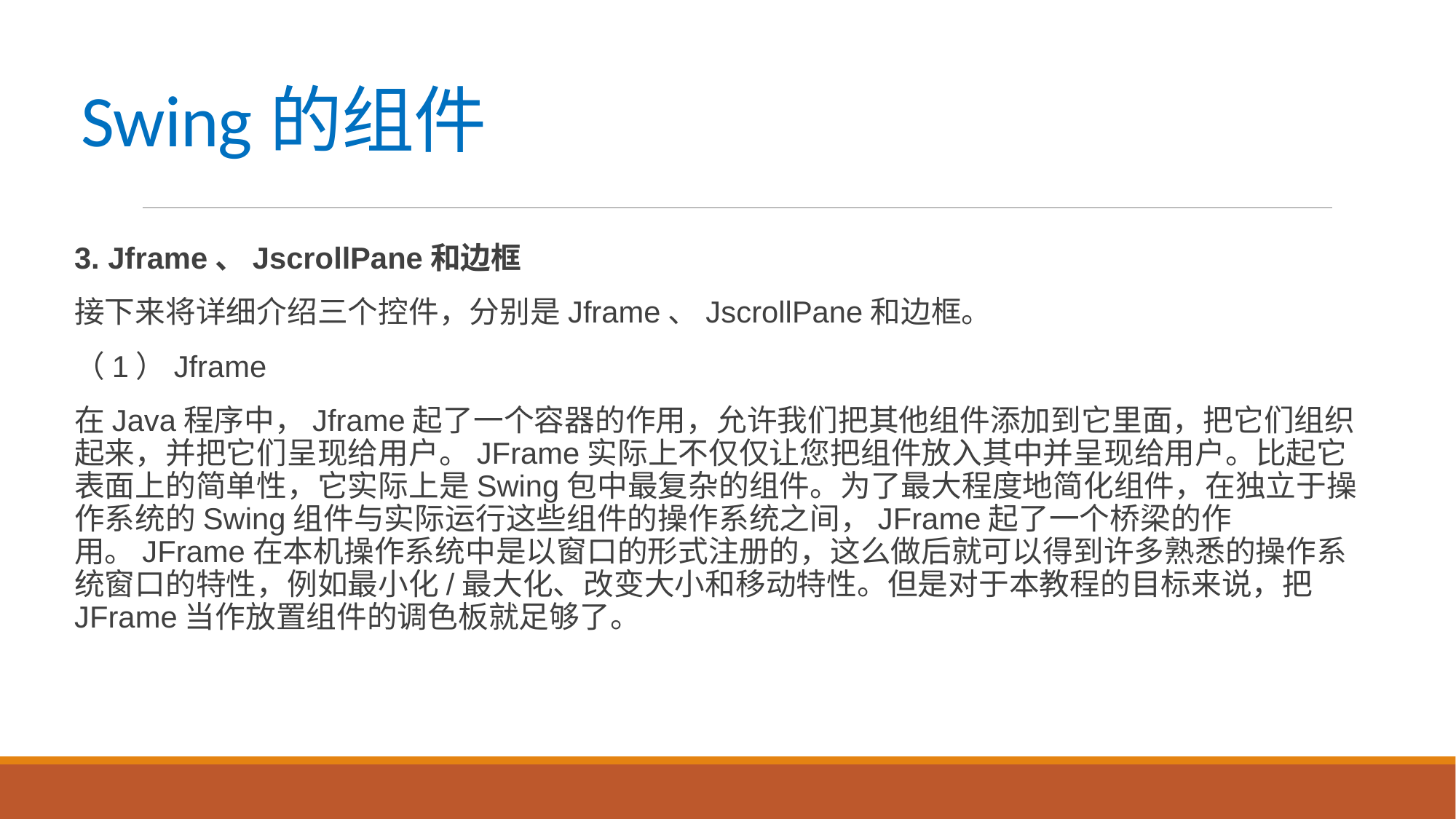

# Swing的组件
3. Jframe、JscrollPane和边框
接下来将详细介绍三个控件，分别是Jframe、JscrollPane和边框。
（1）Jframe
在Java程序中，Jframe起了一个容器的作用，允许我们把其他组件添加到它里面，把它们组织起来，并把它们呈现给用户。JFrame实际上不仅仅让您把组件放入其中并呈现给用户。比起它表面上的简单性，它实际上是Swing包中最复杂的组件。为了最大程度地简化组件，在独立于操作系统的Swing组件与实际运行这些组件的操作系统之间，JFrame起了一个桥梁的作用。JFrame在本机操作系统中是以窗口的形式注册的，这么做后就可以得到许多熟悉的操作系统窗口的特性，例如最小化/最大化、改变大小和移动特性。但是对于本教程的目标来说，把JFrame当作放置组件的调色板就足够了。